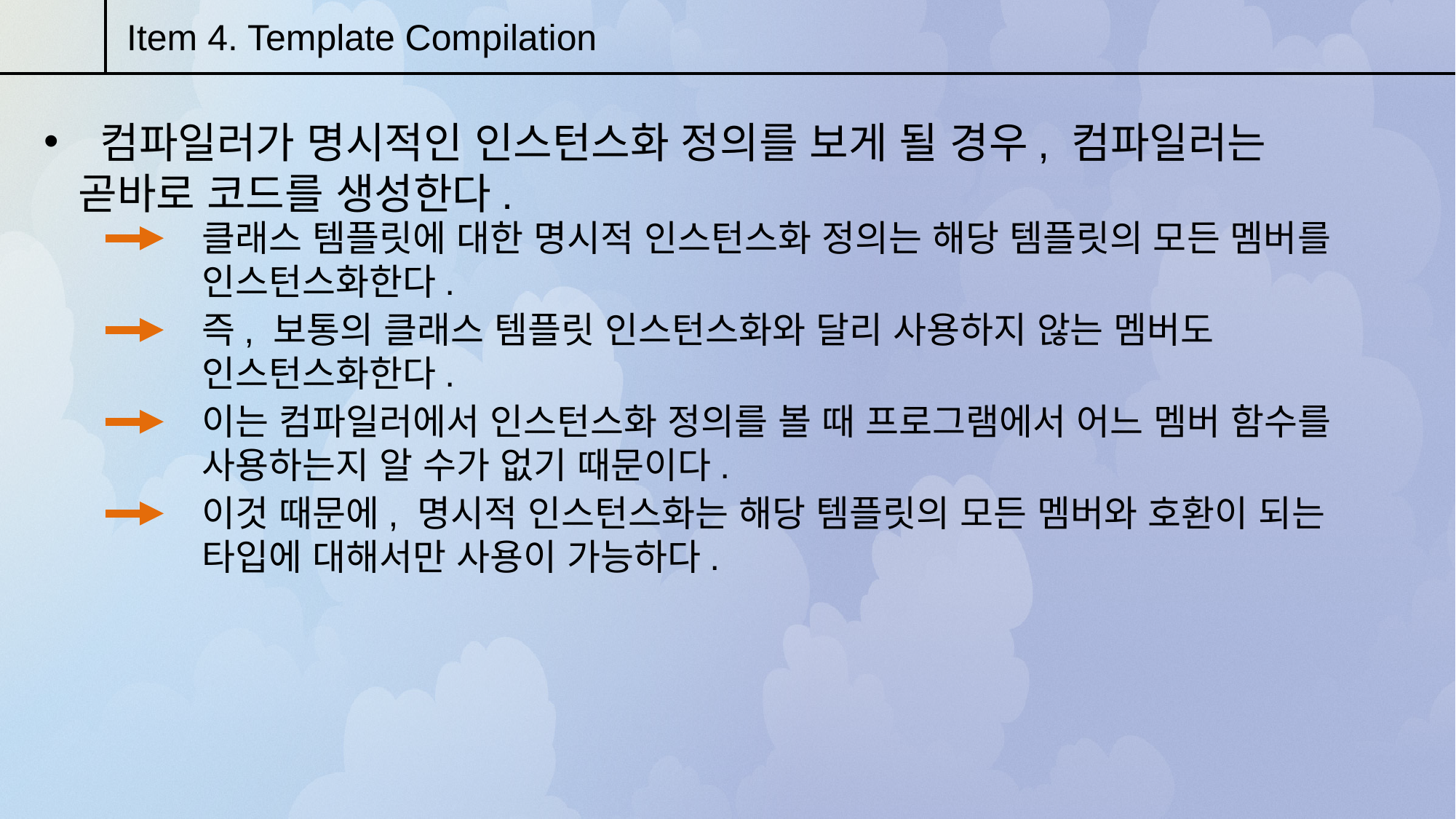

Item 4. Template Compilation
 컴파일러가 명시적인 인스턴스화 정의를 보게 될 경우, 컴파일러는 곧바로 코드를 생성한다.
클래스 템플릿에 대한 명시적 인스턴스화 정의는 해당 템플릿의 모든 멤버를 인스턴스화한다.
즉, 보통의 클래스 템플릿 인스턴스화와 달리 사용하지 않는 멤버도 인스턴스화한다.
이는 컴파일러에서 인스턴스화 정의를 볼 때 프로그램에서 어느 멤버 함수를 사용하는지 알 수가 없기 때문이다.
이것 때문에, 명시적 인스턴스화는 해당 템플릿의 모든 멤버와 호환이 되는 타입에 대해서만 사용이 가능하다.